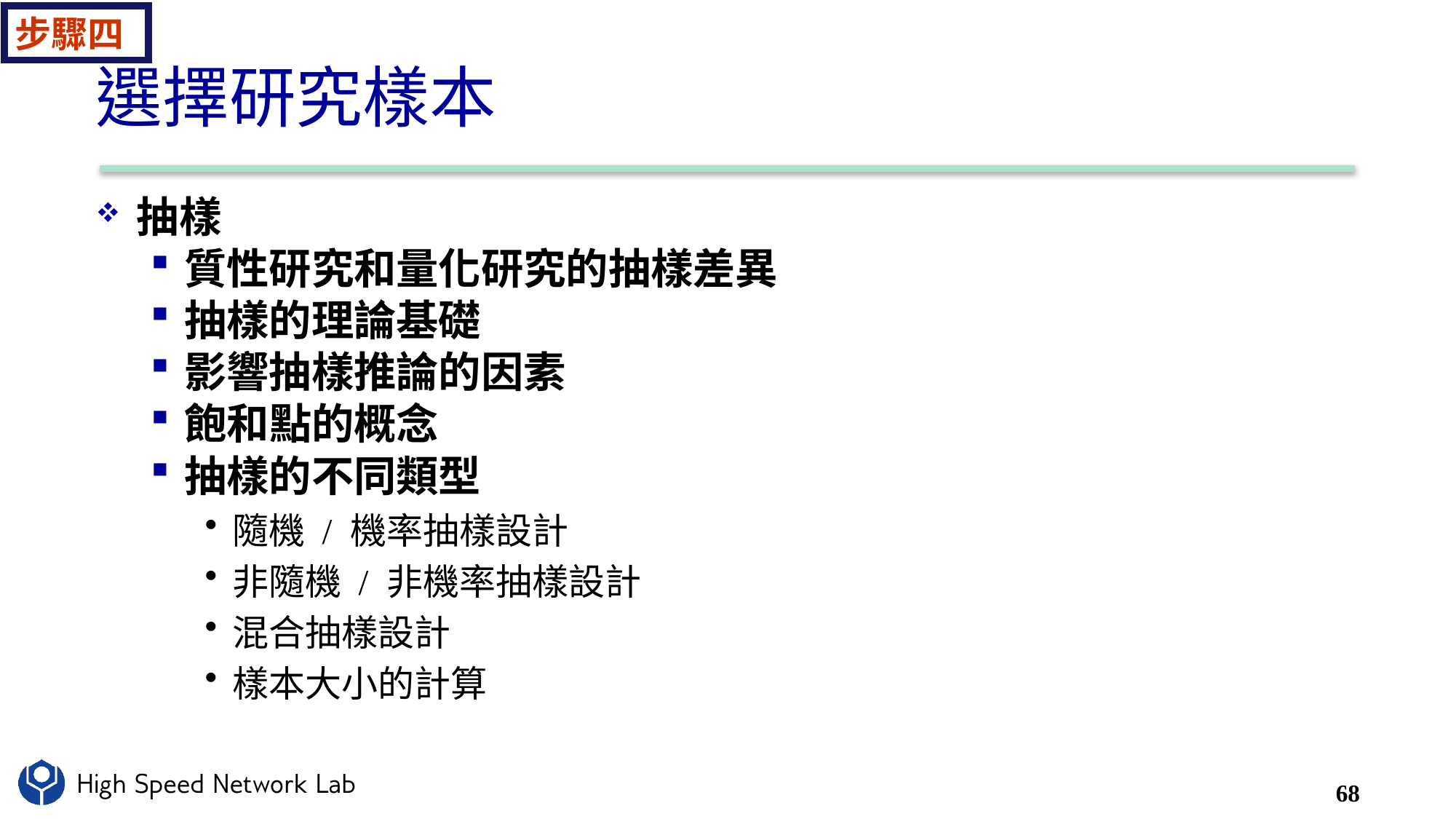

步驟四
# 選擇研究樣本
抽樣
質性研究和量化研究的抽樣差異
抽樣的理論基礎
影響抽樣推論的因素
飽和點的概念
抽樣的不同類型
隨機 / 機率抽樣設計
非隨機 / 非機率抽樣設計
混合抽樣設計
樣本大小的計算

68